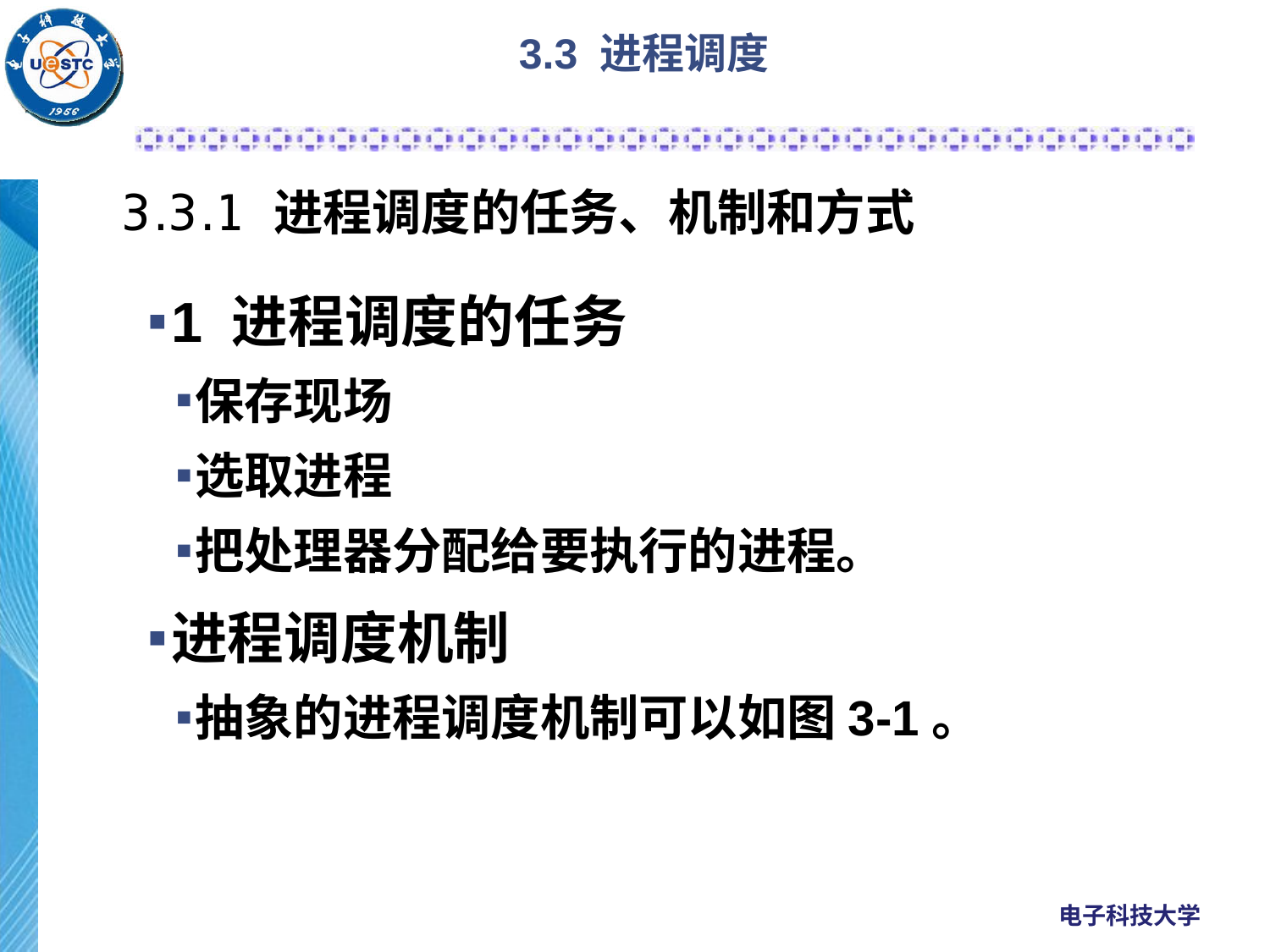

# 3.3 进程调度
3.3.1 进程调度的任务、机制和方式
1 进程调度的任务
保存现场
选取进程
把处理器分配给要执行的进程。
进程调度机制
抽象的进程调度机制可以如图3-1。